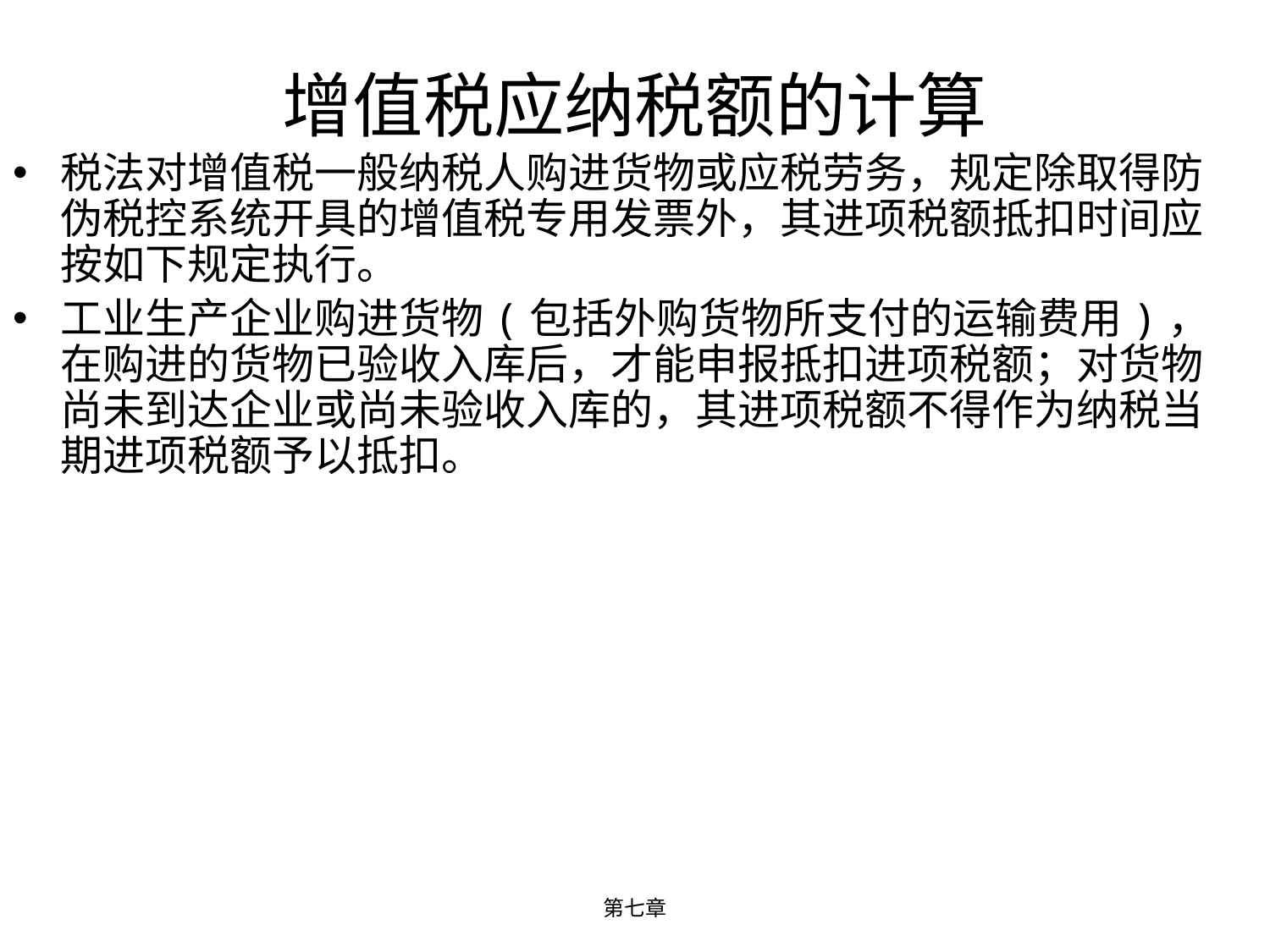

# 增值税应纳税额的计算
税法对增值税一般纳税人购进货物或应税劳务，规定除取得防伪税控系统开具的增值税专用发票外，其进项税额抵扣时间应按如下规定执行。
工业生产企业购进货物(包括外购货物所支付的运输费用)，在购进的货物已验收入库后，才能申报抵扣进项税额；对货物尚未到达企业或尚未验收入库的，其进项税额不得作为纳税当期进项税额予以抵扣。

第七章
73